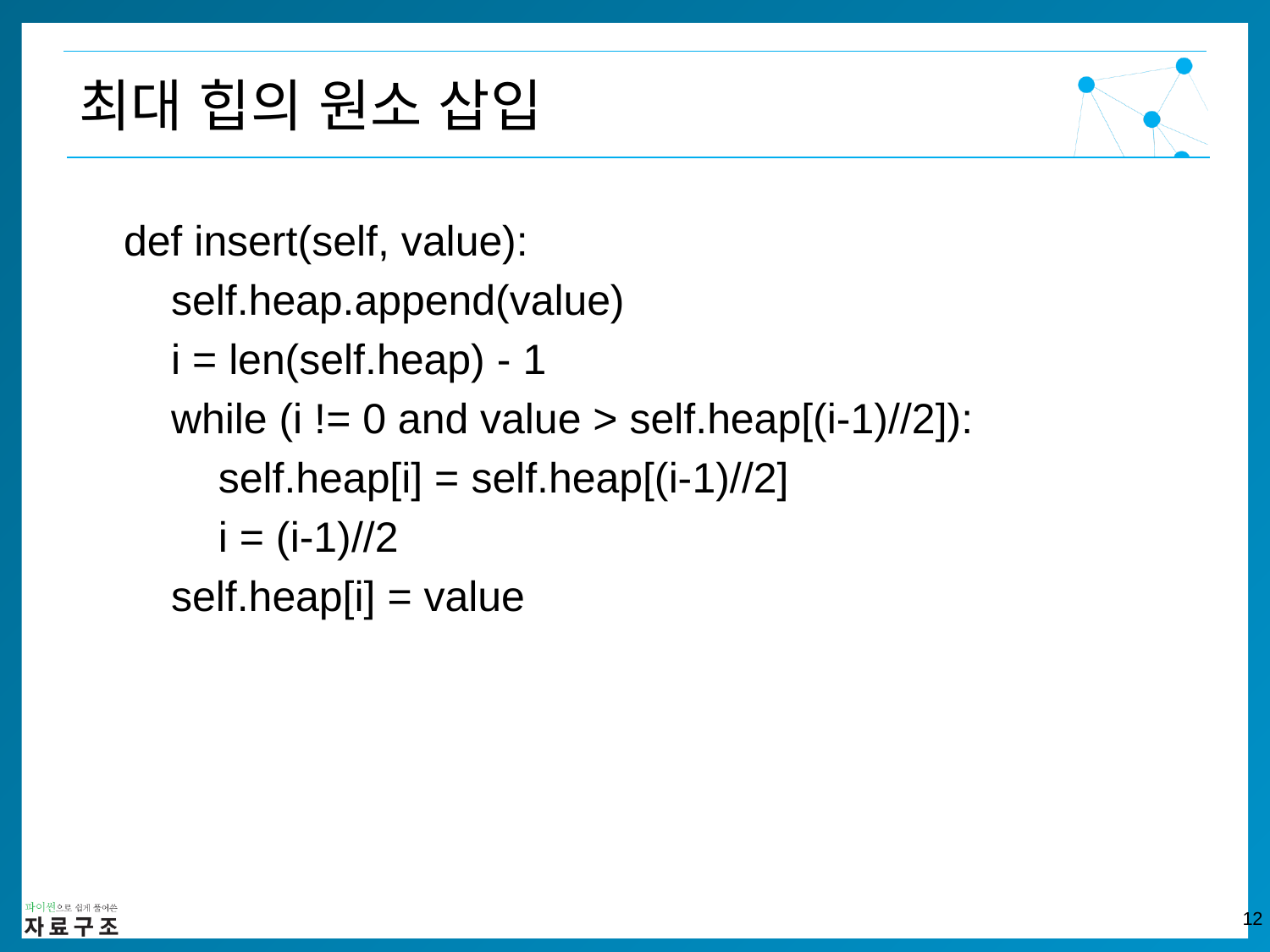

최대 힙의 원소 삽입
    def insert(self, value):
        self.heap.append(value)
        i = len(self.heap) - 1
        while (i != 0 and value > self.heap[(i-1)//2]):
            self.heap[i] = self.heap[(i-1)//2]
            i = (i-1)//2
        self.heap[i] = value